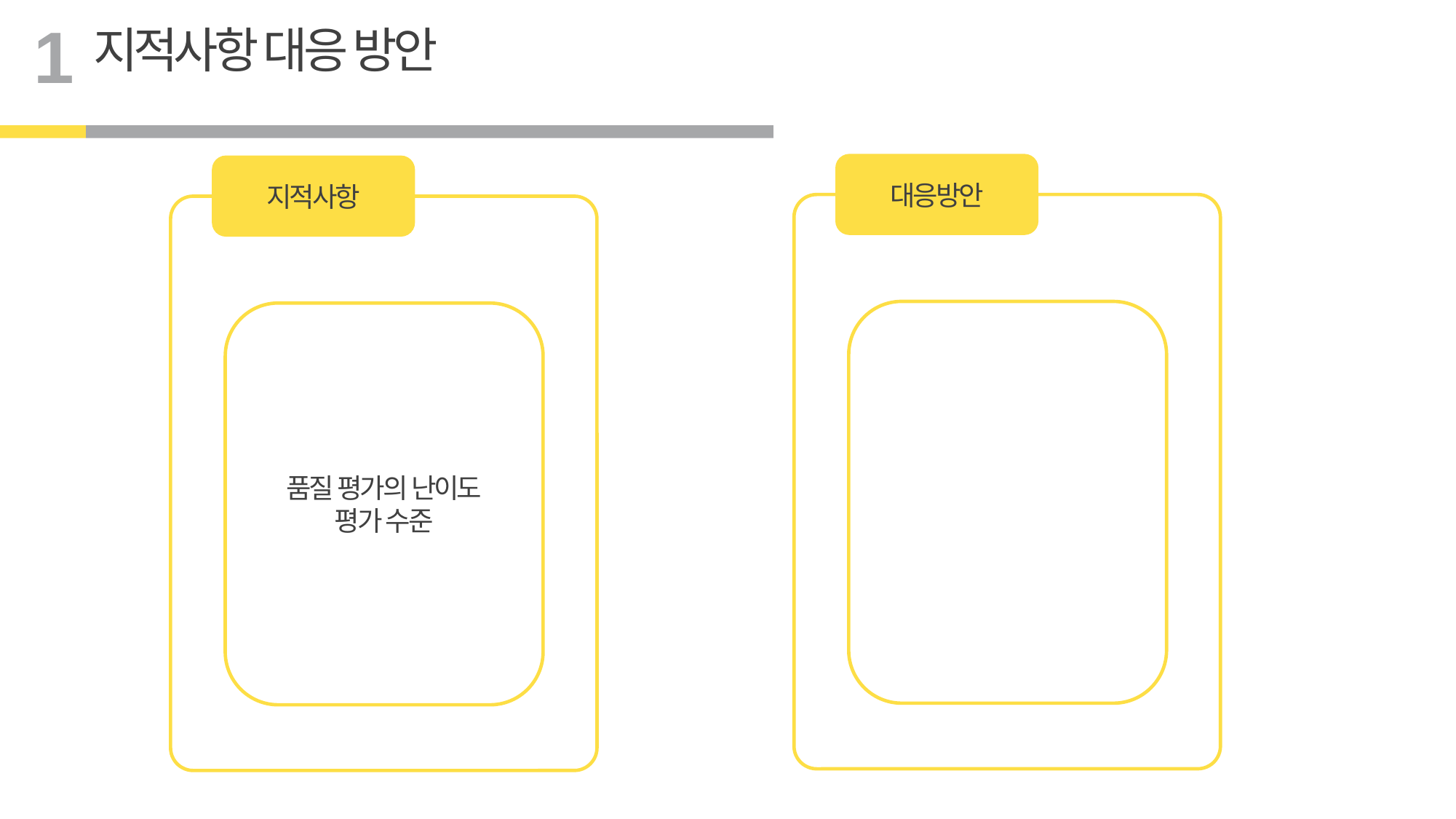

1
지적사항 대응 방안

대응방안
지적사항

품질 평가의 난이도
평가 수준